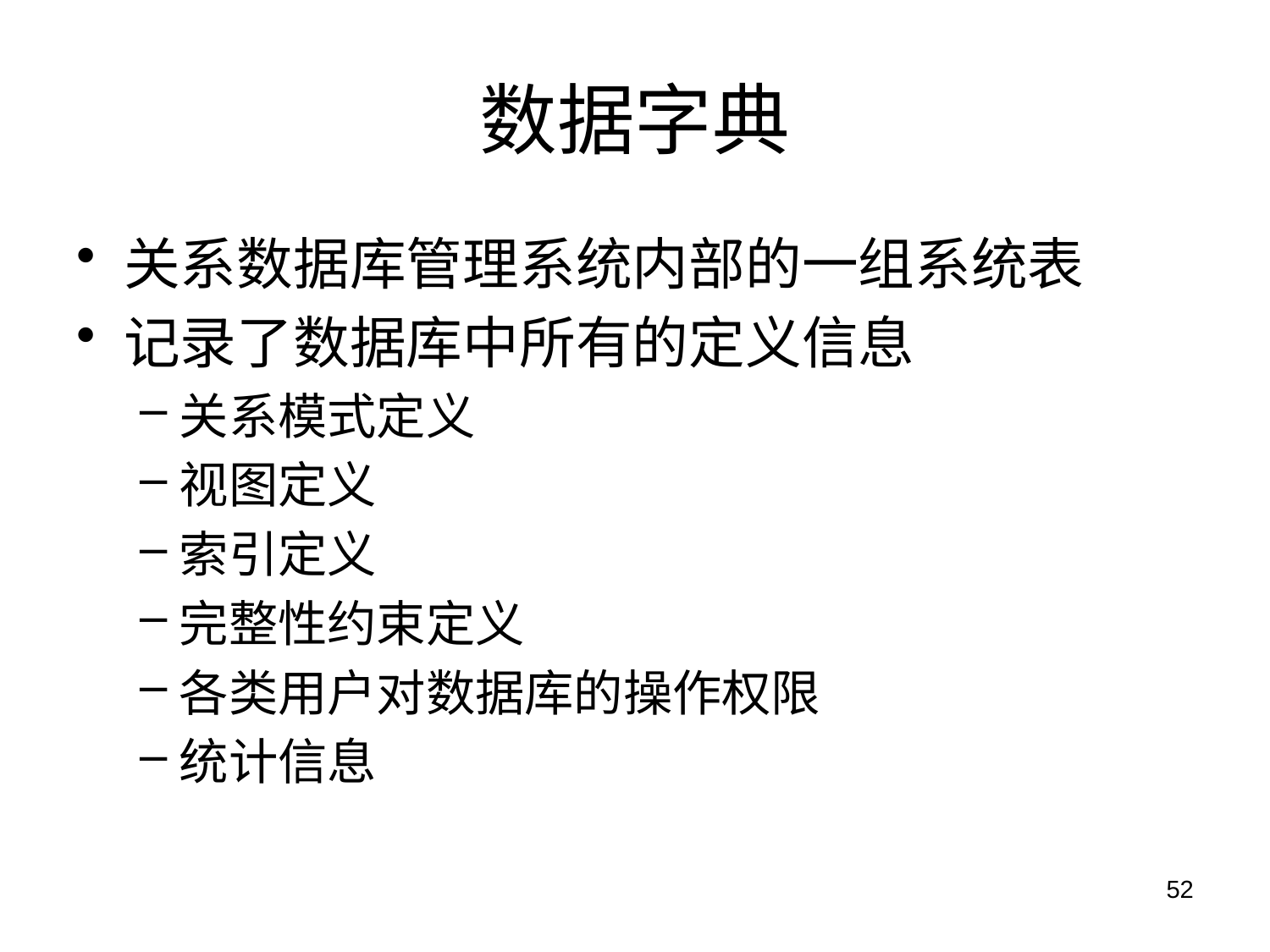

# 数据字典
关系数据库管理系统内部的一组系统表
记录了数据库中所有的定义信息
关系模式定义
视图定义
索引定义
完整性约束定义
各类用户对数据库的操作权限
统计信息

52